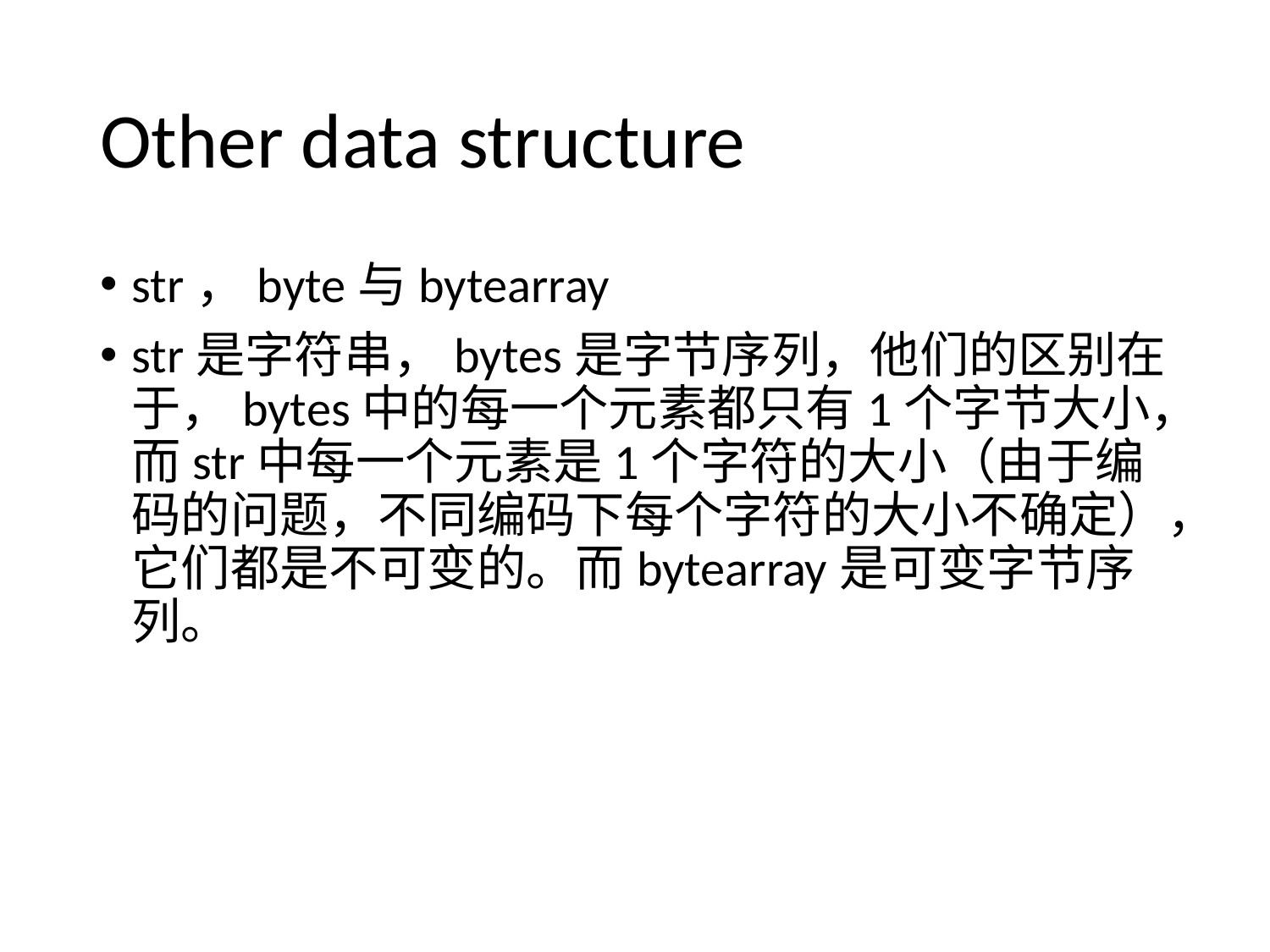

# Other data structure
str，byte与bytearray
str是字符串，bytes是字节序列，他们的区别在于，bytes中的每一个元素都只有1个字节大小，而str中每一个元素是1个字符的大小（由于编码的问题，不同编码下每个字符的大小不确定），它们都是不可变的。而bytearray是可变字节序列。